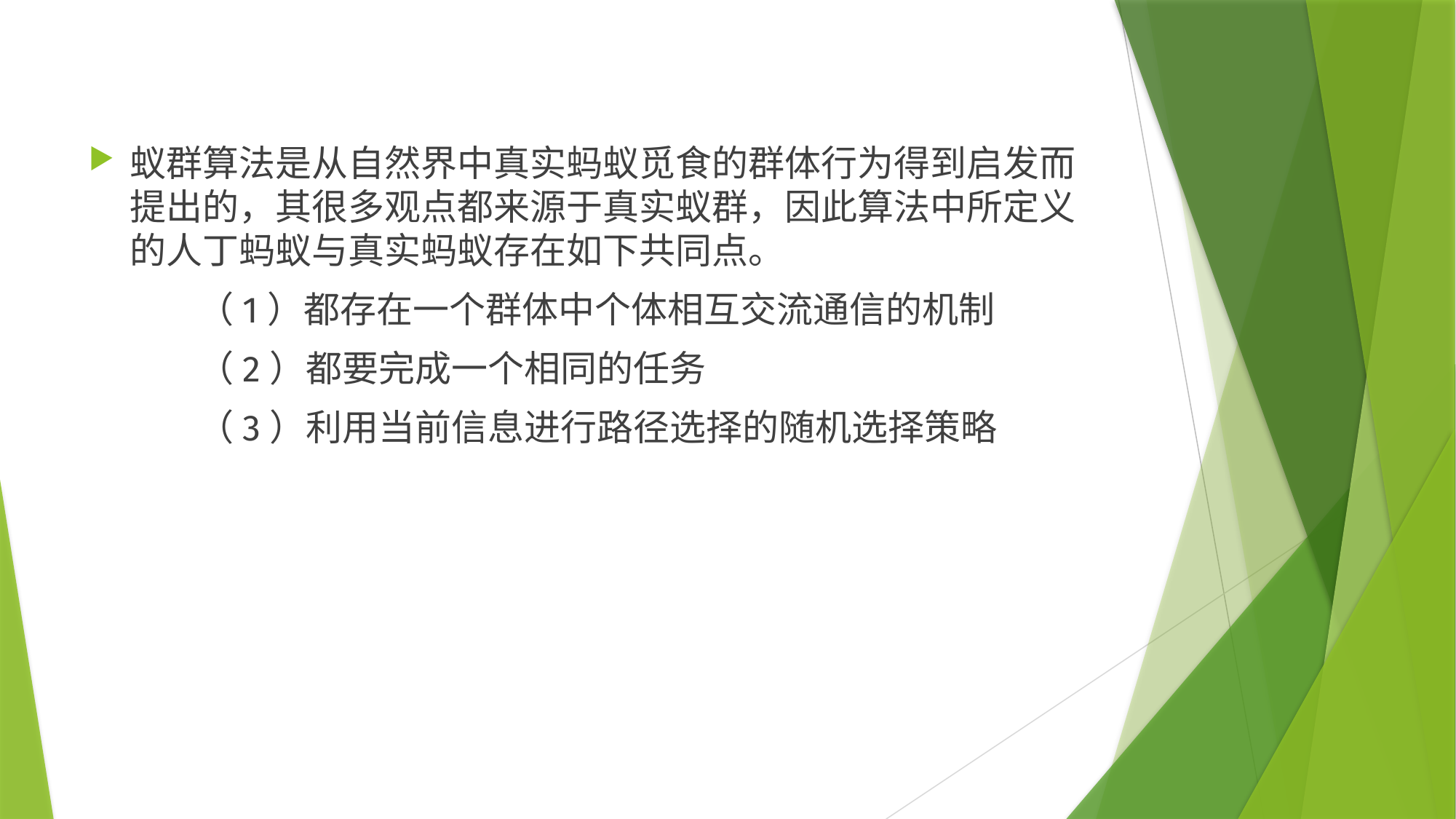

蚁群算法是从自然界中真实蚂蚁觅食的群体行为得到启发而提出的，其很多观点都来源于真实蚁群，因此算法中所定义的人丁蚂蚁与真实蚂蚁存在如下共同点。
	（1）都存在一个群体中个体相互交流通信的机制
	（2）都要完成一个相同的任务
	（3）利用当前信息进行路径选择的随机选择策略